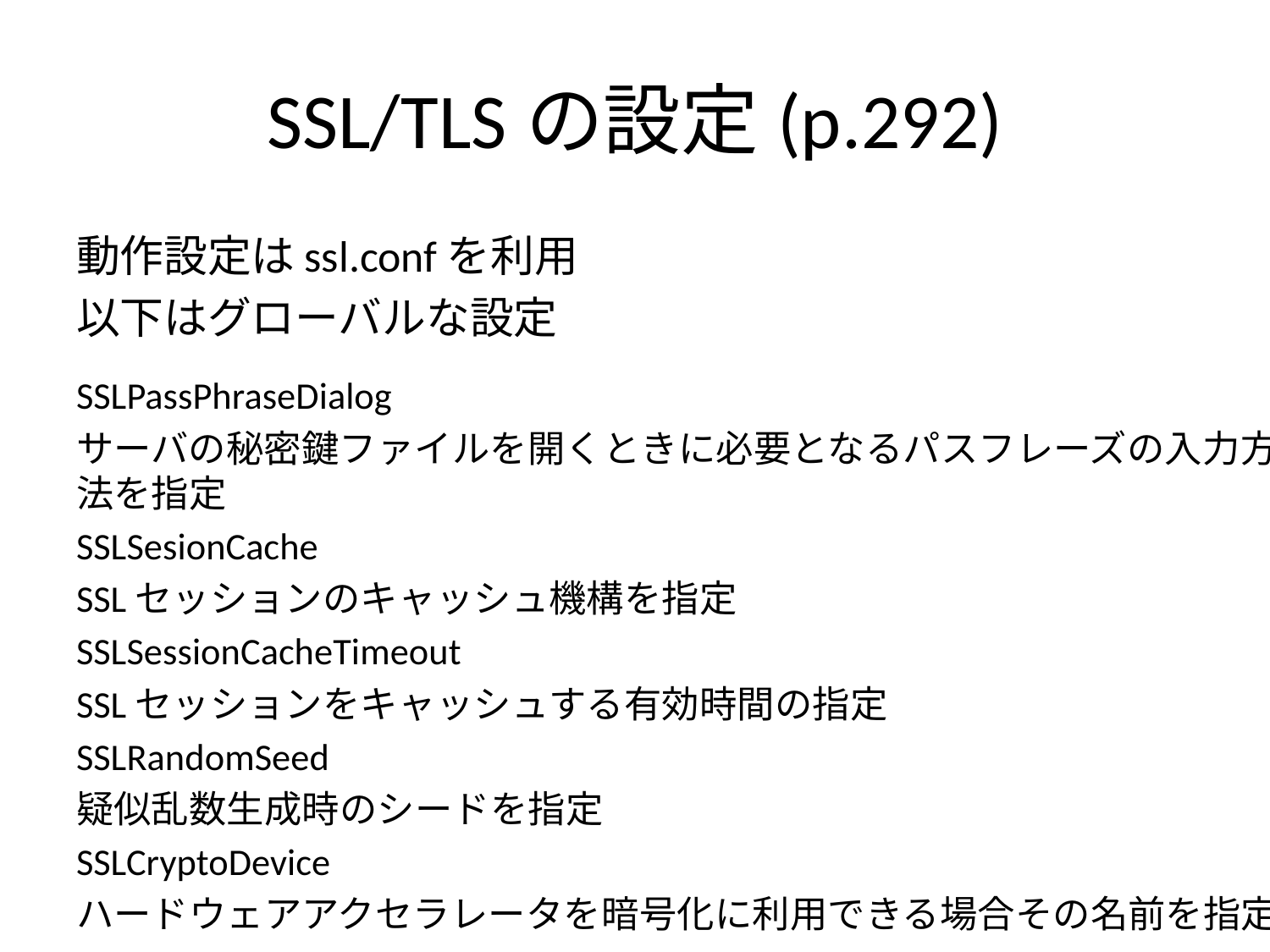

# SSL/TLSの設定(p.292)
動作設定はssl.confを利用
以下はグローバルな設定

SSLPassPhraseDialog
サーバの秘密鍵ファイルを開くときに必要となるパスフレーズの入力方法を指定
SSLSesionCache
SSLセッションのキャッシュ機構を指定
SSLSessionCacheTimeout
SSLセッションをキャッシュする有効時間の指定
SSLRandomSeed
疑似乱数生成時のシードを指定
SSLCryptoDevice
ハードウェアアクセラレータを暗号化に利用できる場合その名前を指定